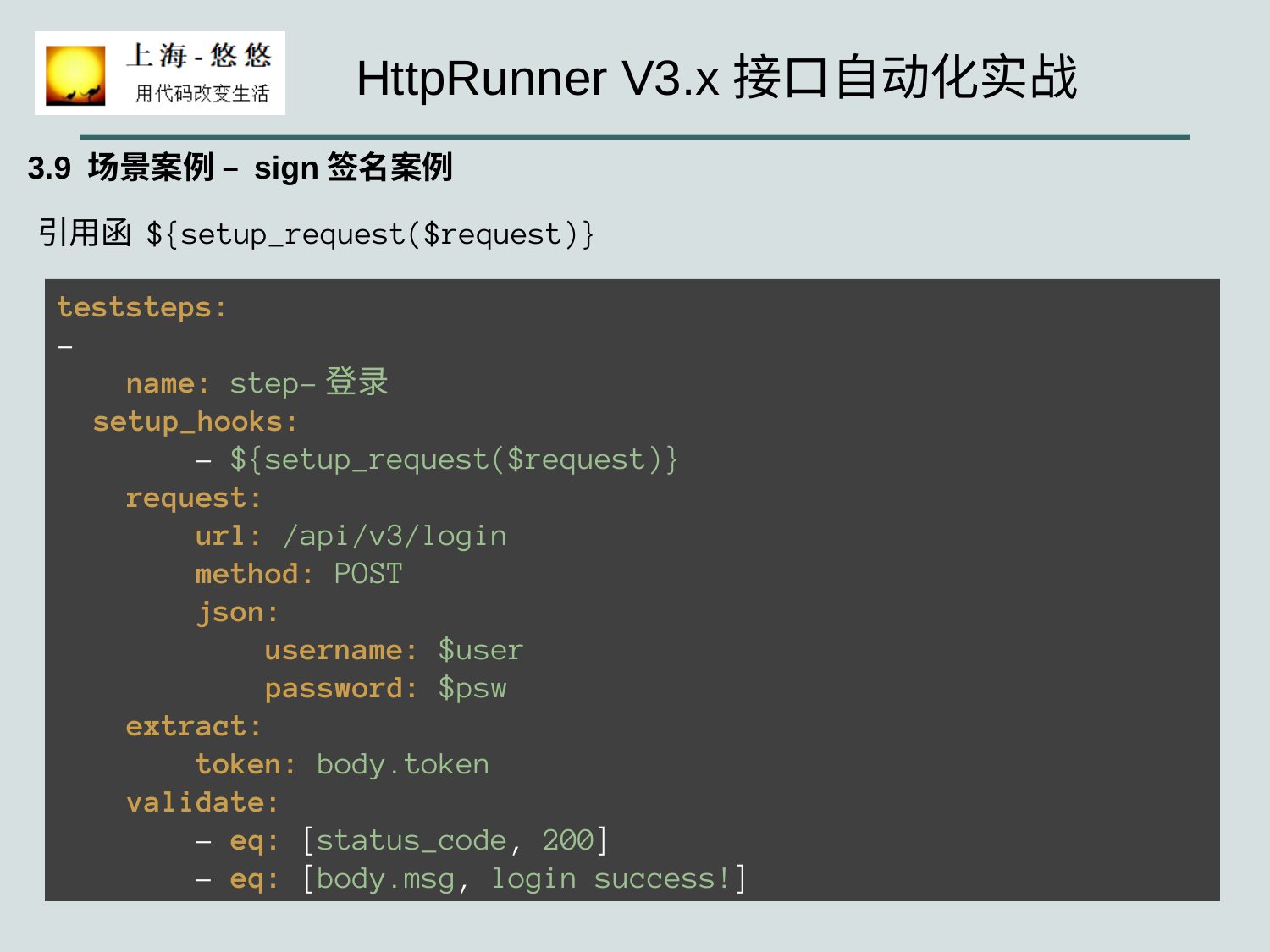

3.9 场景案例 – sign签名案例
引用函 ${setup_request($request)}
teststeps:
-
    name: step-登录
    setup_hooks:
        - ${setup_request($request)}
    request:
        url: /api/v3/login
        method: POST
        json:
            username: $user
            password: $psw
    extract:
        token: body.token
    validate:
        - eq: [status_code, 200]
        - eq: [body.msg, login success!]